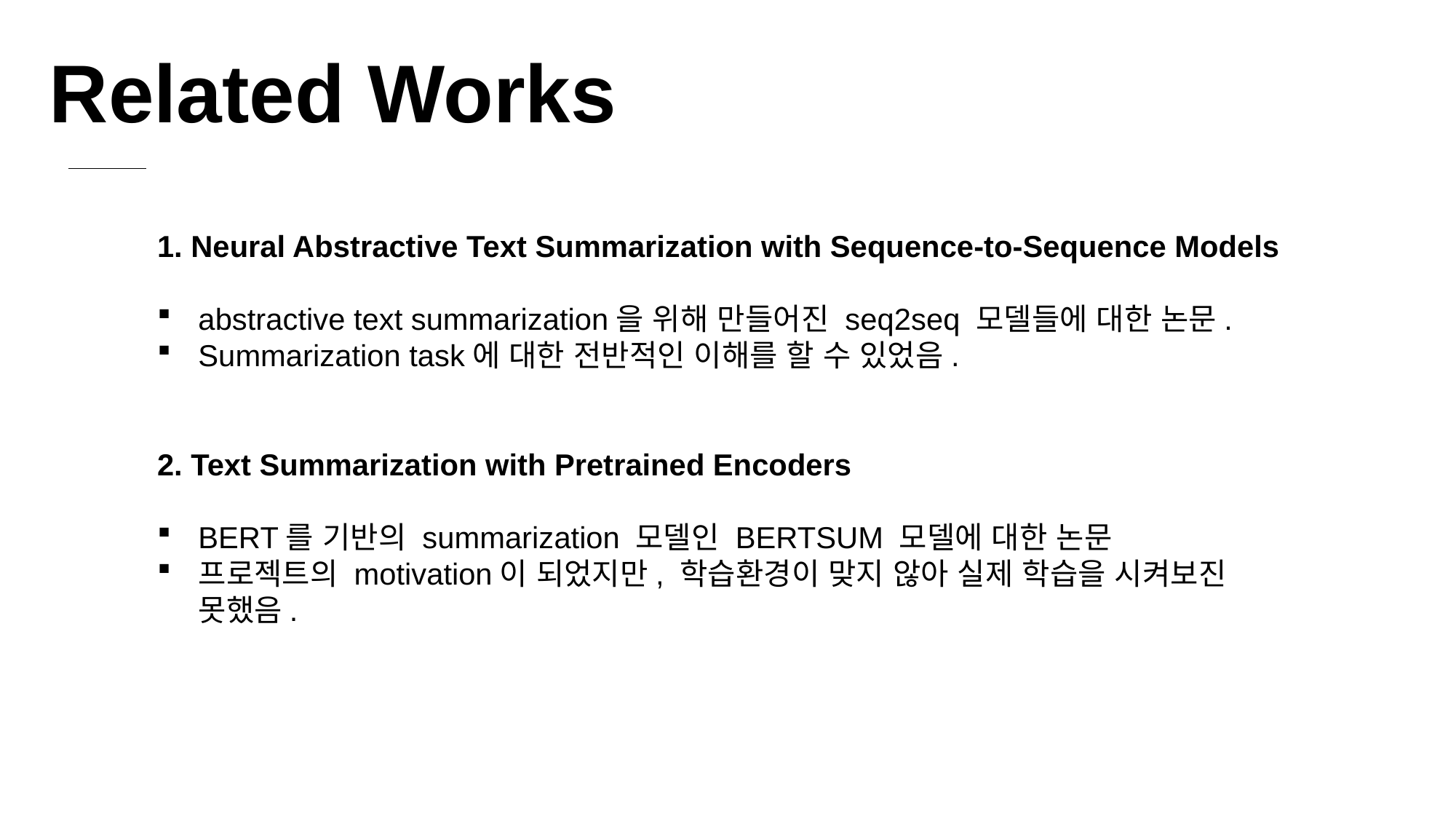

Related Works
1. Neural Abstractive Text Summarization with Sequence-to-Sequence Models

abstractive text summarization을 위해 만들어진 seq2seq 모델들에 대한 논문.
Summarization task에 대한 전반적인 이해를 할 수 있었음.

2. Text Summarization with Pretrained Encoders
BERT를 기반의 summarization 모델인 BERTSUM 모델에 대한 논문
프로젝트의 motivation이 되었지만, 학습환경이 맞지 않아 실제 학습을 시켜보진 못했음.